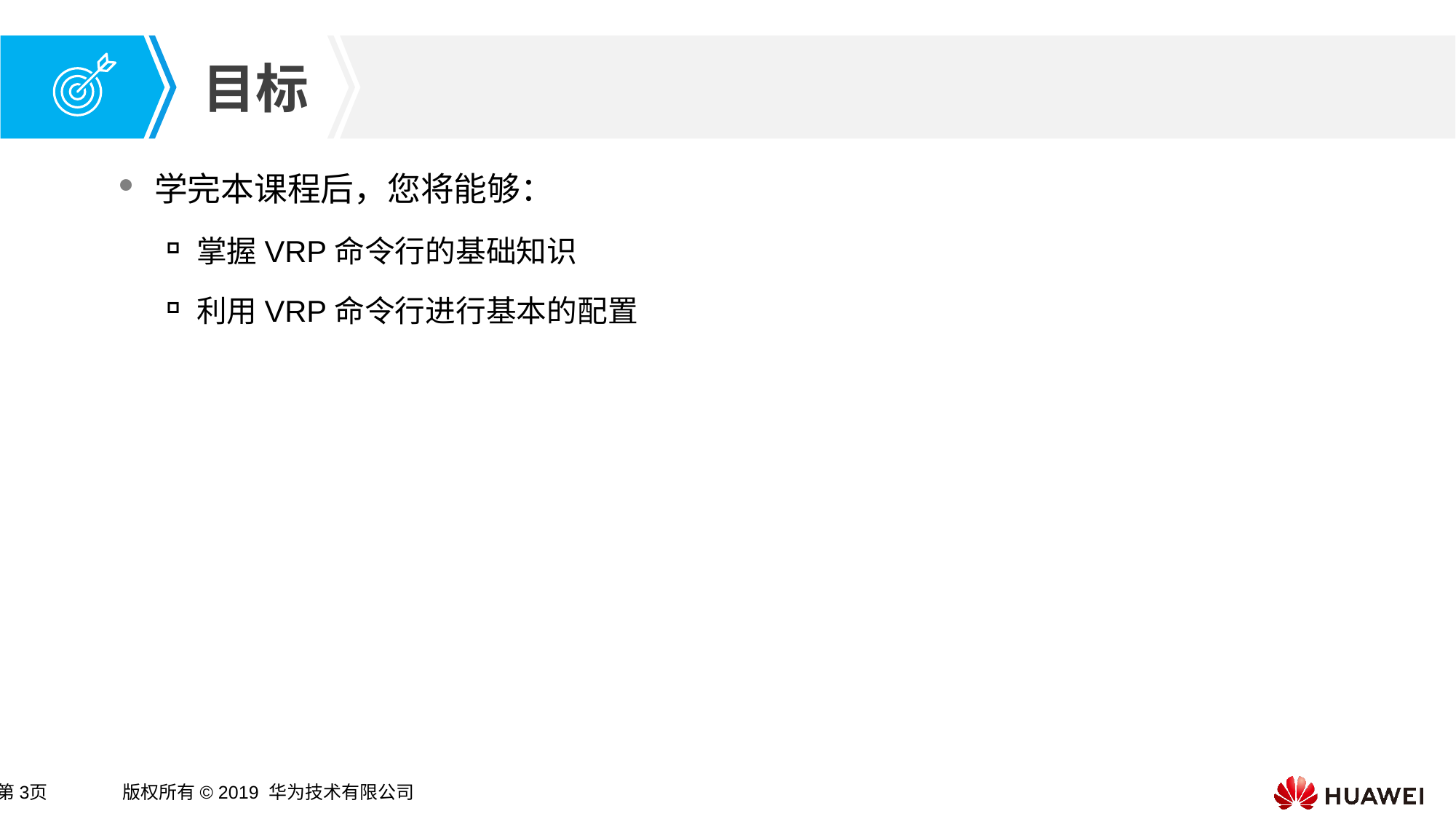

学完本课程后，您将能够：
掌握VRP命令行的基础知识
利用VRP命令行进行基本的配置